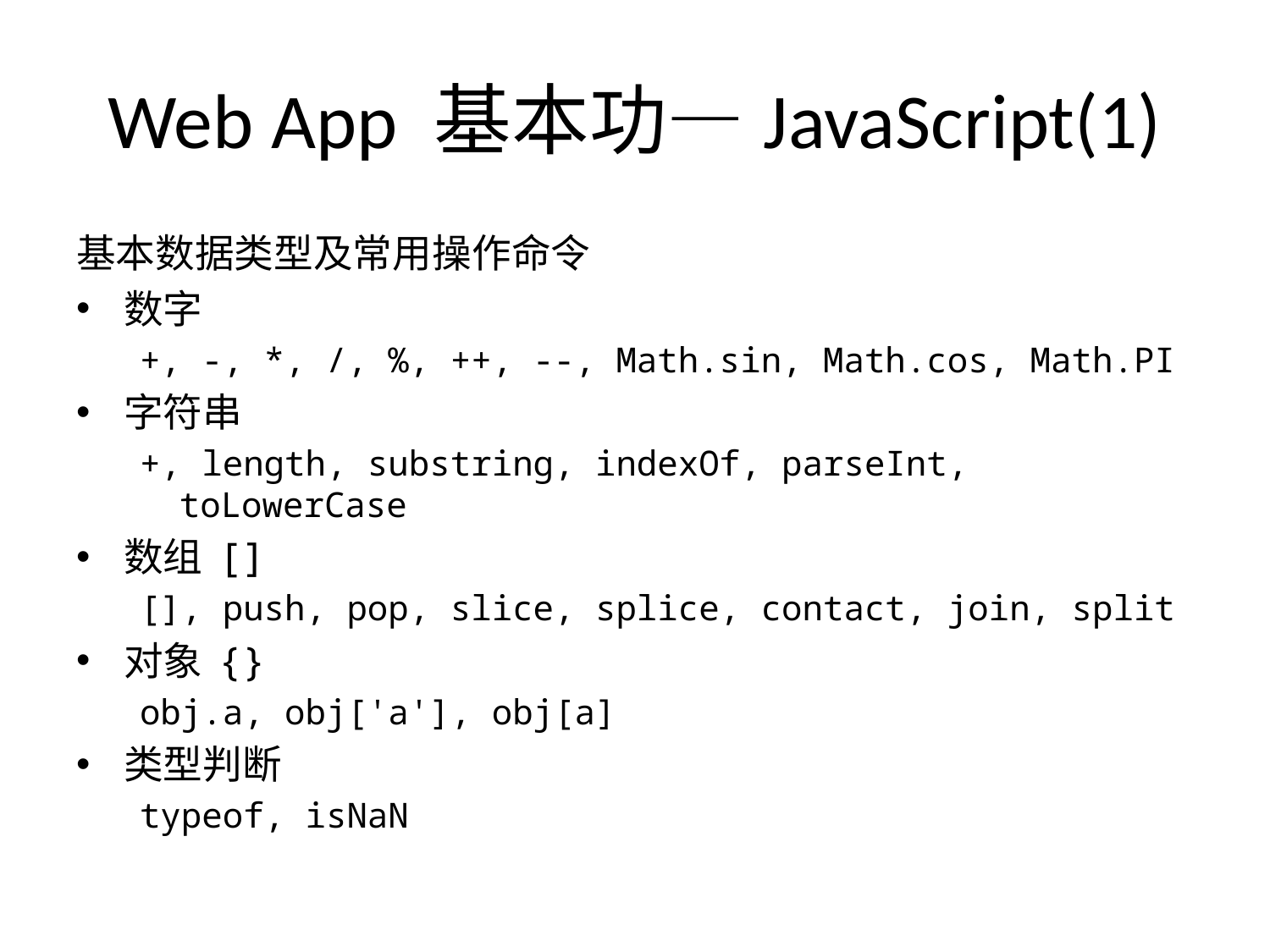

# Web App 基本功—JavaScript(1)
基本数据类型及常用操作命令
数字
+, -, *, /, %, ++, --, Math.sin, Math.cos, Math.PI
字符串
+, length, substring, indexOf, parseInt, toLowerCase
数组 []
[], push, pop, slice, splice, contact, join, split
对象 {}
obj.a, obj['a'], obj[a]
类型判断
typeof, isNaN